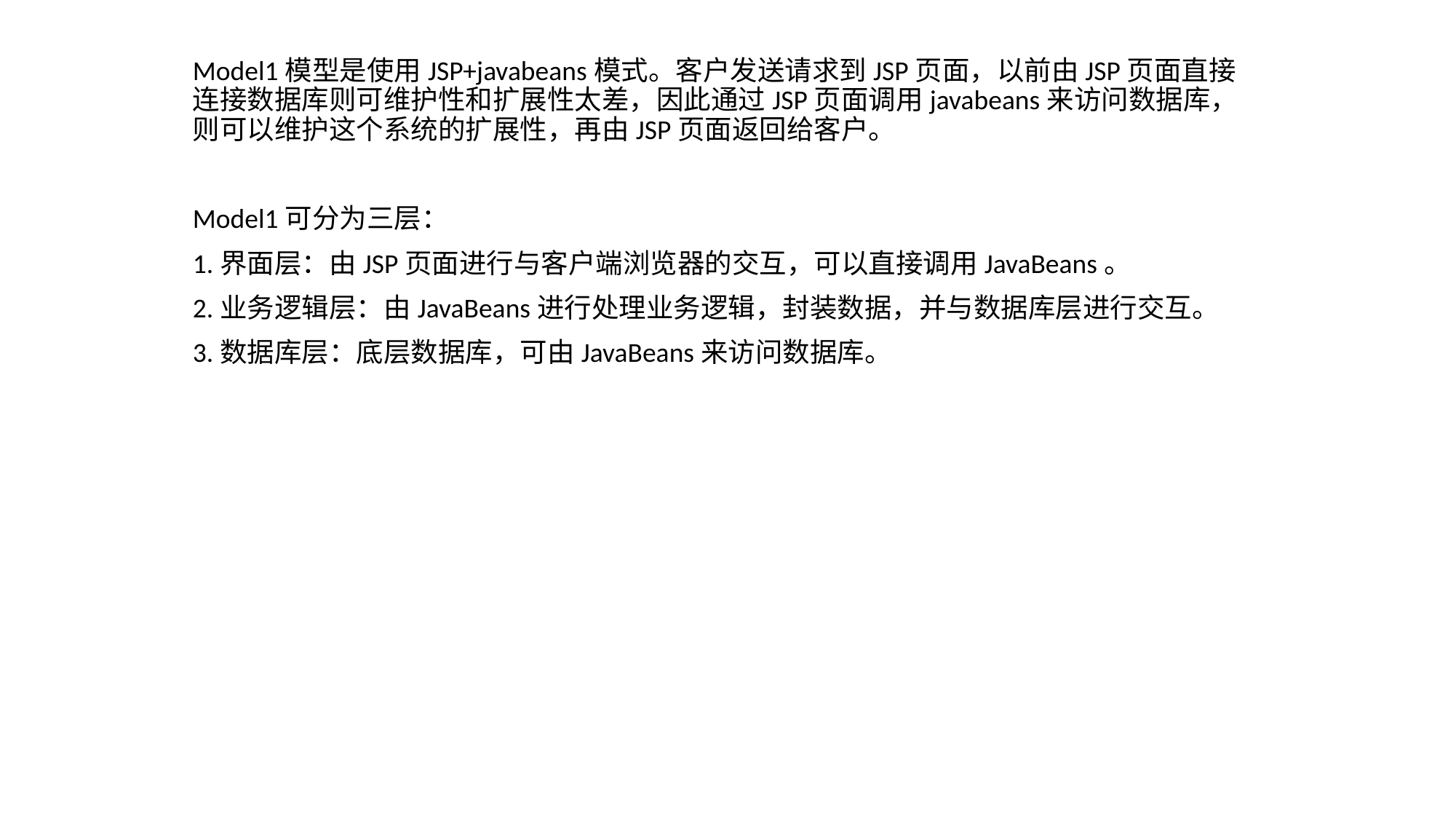

Model1模型是使用JSP+javabeans模式。客户发送请求到JSP页面，以前由JSP页面直接连接数据库则可维护性和扩展性太差，因此通过JSP页面调用javabeans来访问数据库，则可以维护这个系统的扩展性，再由JSP页面返回给客户。

Model1可分为三层：
1.界面层：由JSP页面进行与客户端浏览器的交互，可以直接调用JavaBeans。
2.业务逻辑层：由JavaBeans进行处理业务逻辑，封装数据，并与数据库层进行交互。
3.数据库层：底层数据库，可由JavaBeans来访问数据库。